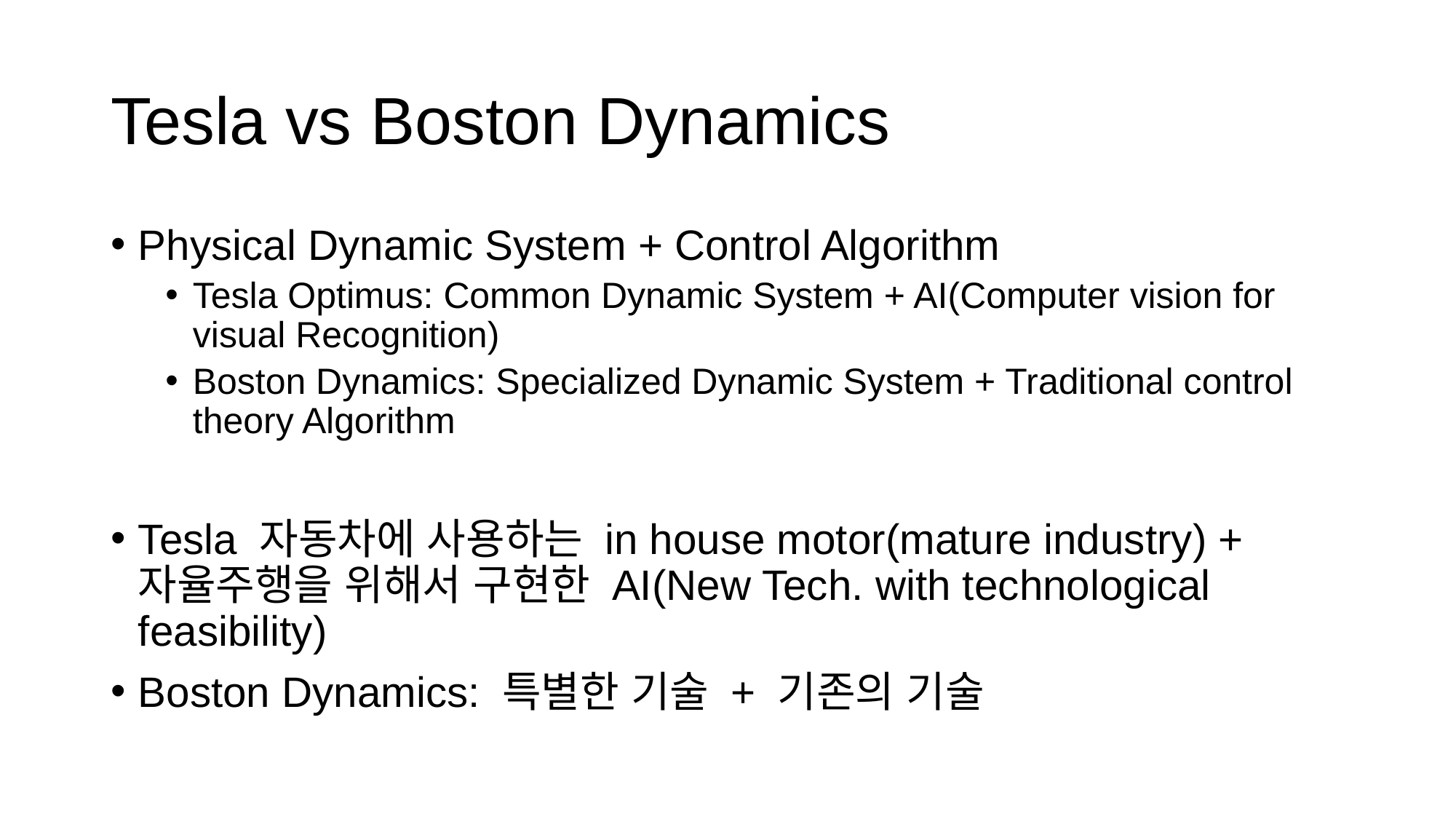

# Tesla vs Boston Dynamics
Physical Dynamic System + Control Algorithm
Tesla Optimus: Common Dynamic System + AI(Computer vision for visual Recognition)
Boston Dynamics: Specialized Dynamic System + Traditional control theory Algorithm

Tesla 자동차에 사용하는 in house motor(mature industry) + 자율주행을 위해서 구현한 AI(New Tech. with technological feasibility)
Boston Dynamics: 특별한 기술 + 기존의 기술